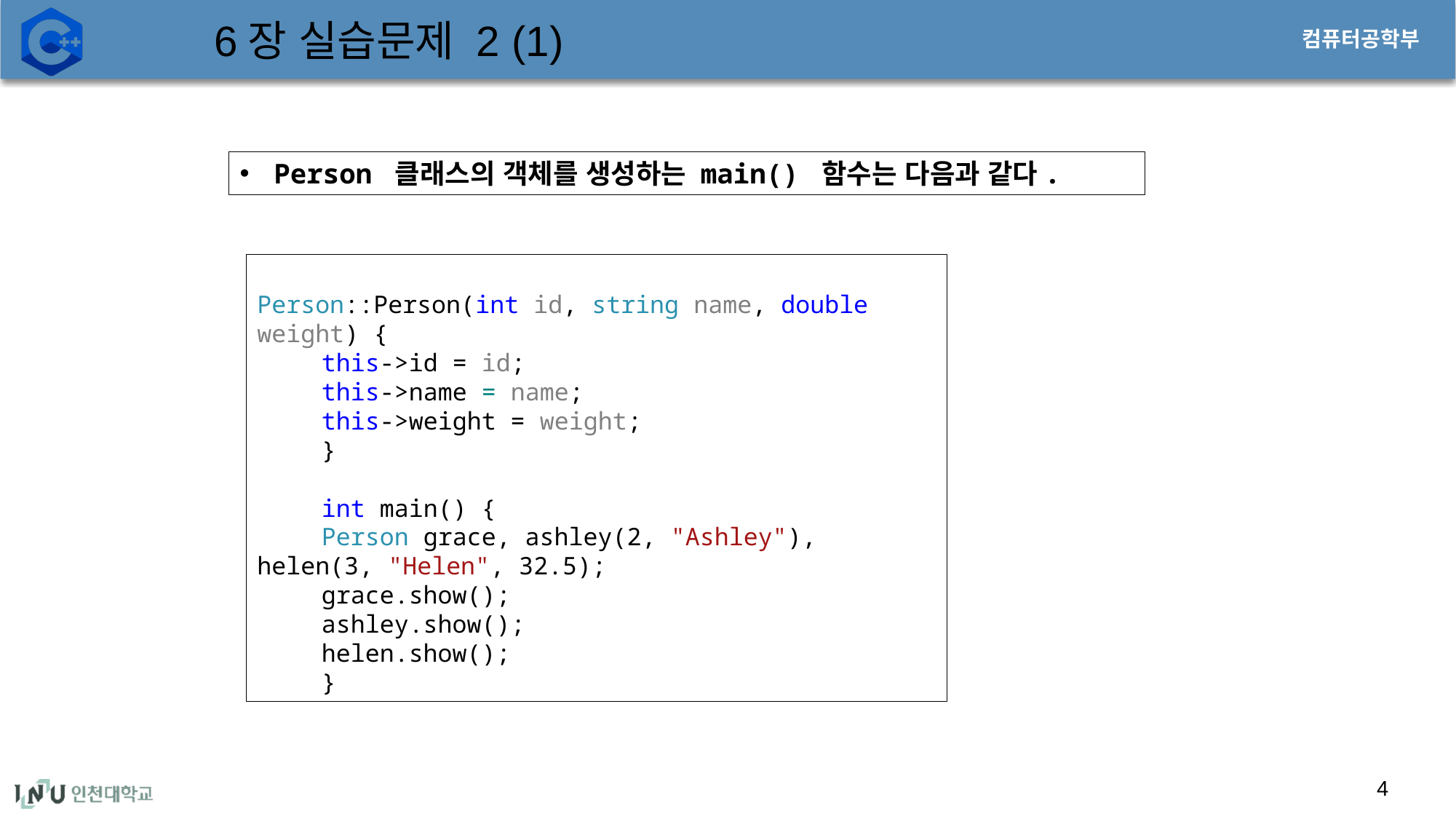

# 6장 실습문제 2 (1)
Person 클래스의 객체를 생성하는 main() 함수는 다음과 같다.

Person::Person(int id, string name, double weight) {
this->id = id;
this->name = name;
this->weight = weight;
}

int main() {
Person grace, ashley(2, "Ashley"), helen(3, "Helen", 32.5);
grace.show();
ashley.show();
helen.show();
}